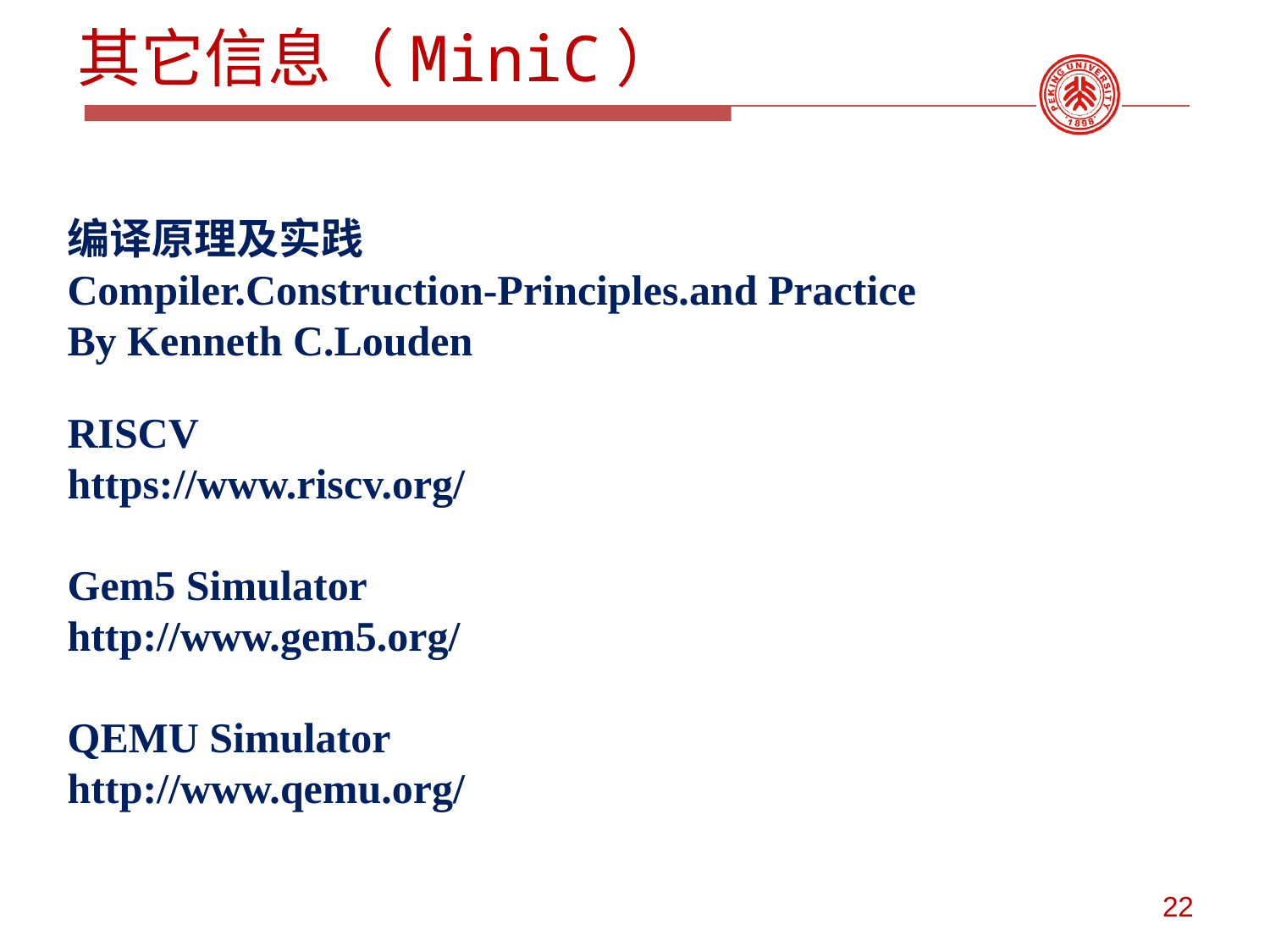

# 其它信息（MiniC）
编译原理及实践
Compiler.Construction-Principles.and Practice
By Kenneth C.Louden
RISCV
https://www.riscv.org/

Gem5 Simulator
http://www.gem5.org/

QEMU Simulator
http://www.qemu.org/
22